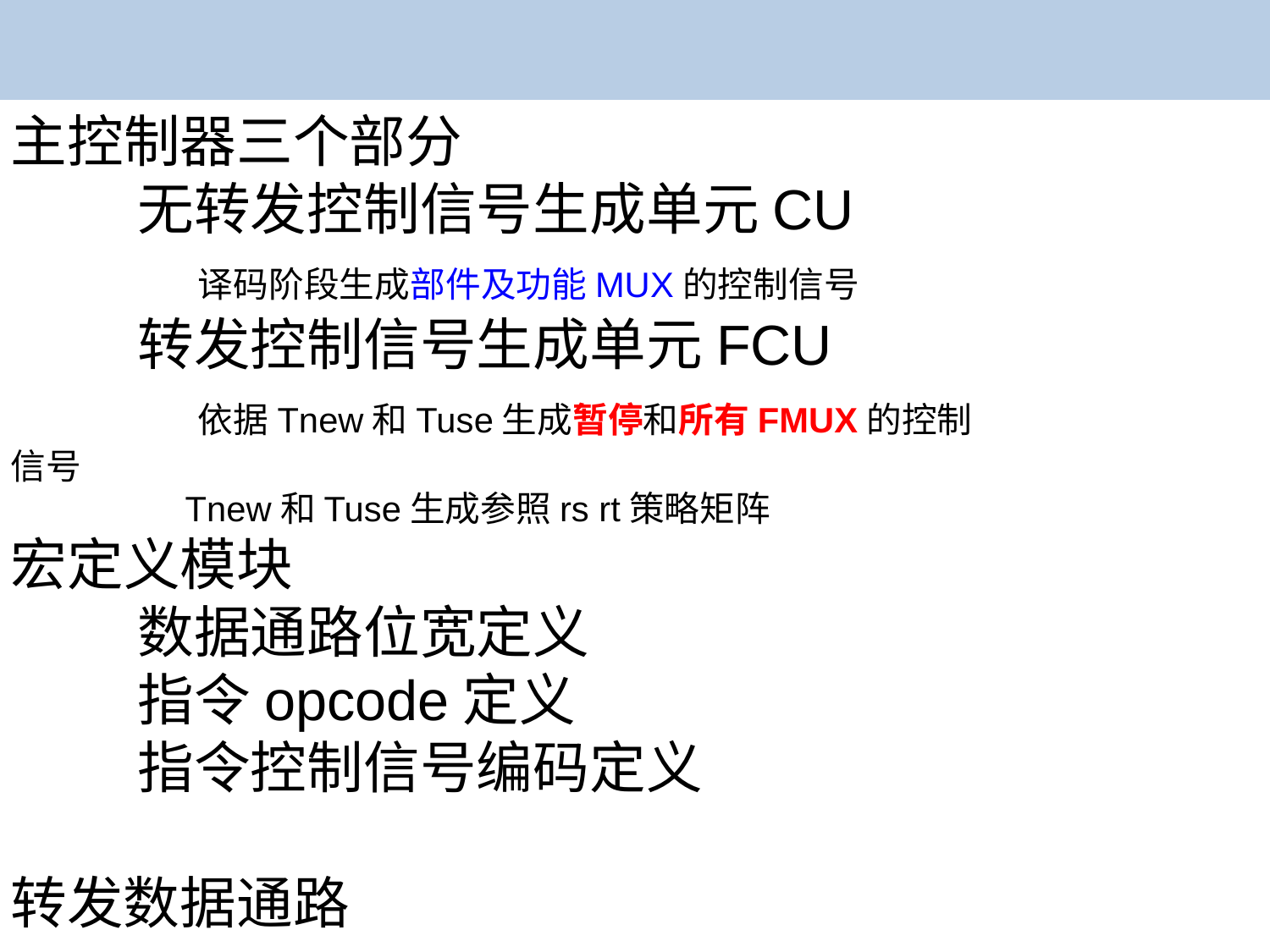

# 主控制器三个部分 无转发控制信号生成单元CU 译码阶段生成部件及功能MUX的控制信号 转发控制信号生成单元FCU 依据Tnew和Tuse生成暂停和所有FMUX的控制信号 Tnew和Tuse生成参照rs rt策略矩阵
宏定义模块
	数据通路位宽定义
	指令opcode定义
	指令控制信号编码定义

转发数据通路